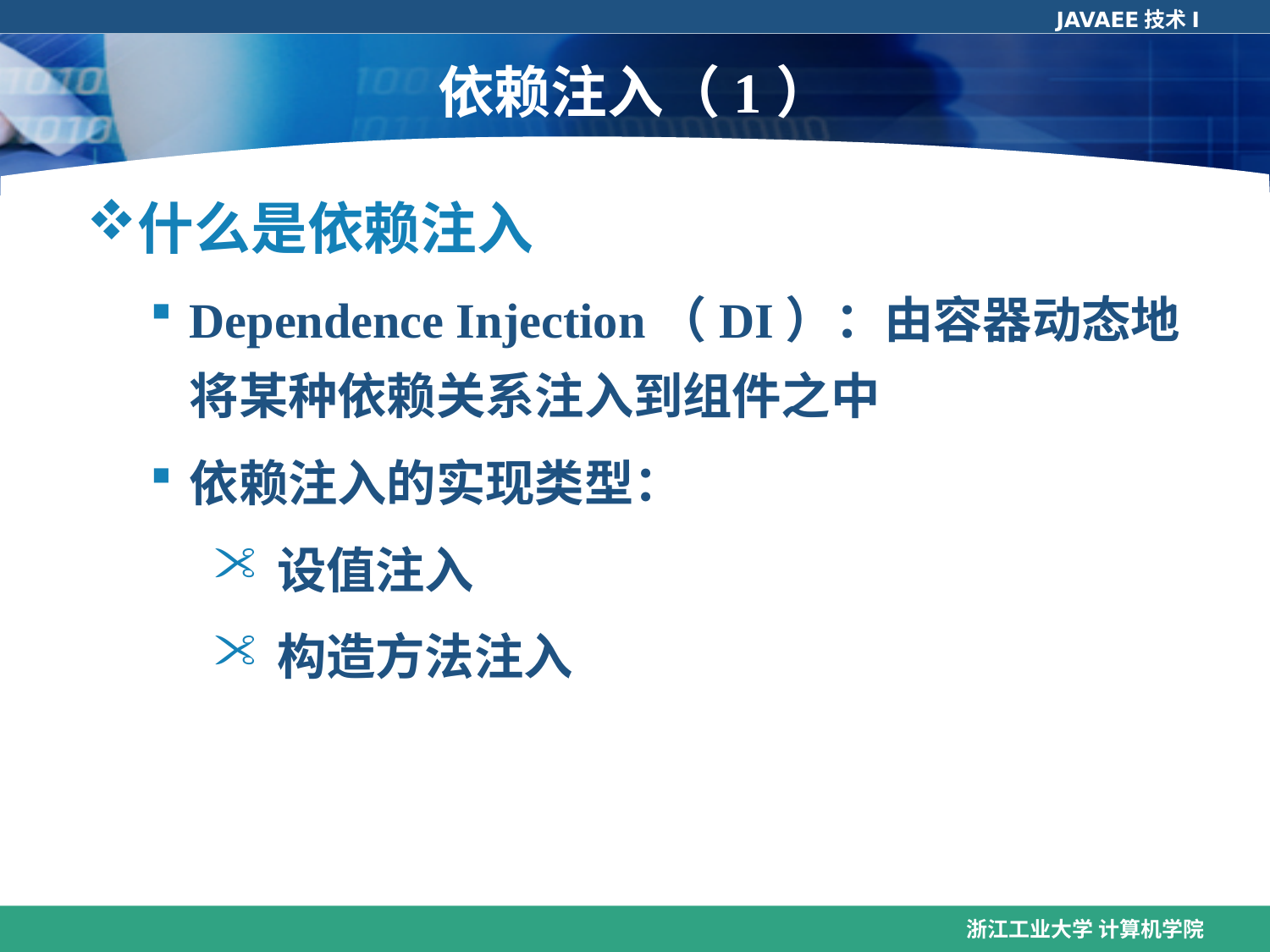

# 依赖注入（1）
什么是依赖注入
Dependence Injection（DI）：由容器动态地将某种依赖关系注入到组件之中
依赖注入的实现类型：
设值注入
构造方法注入